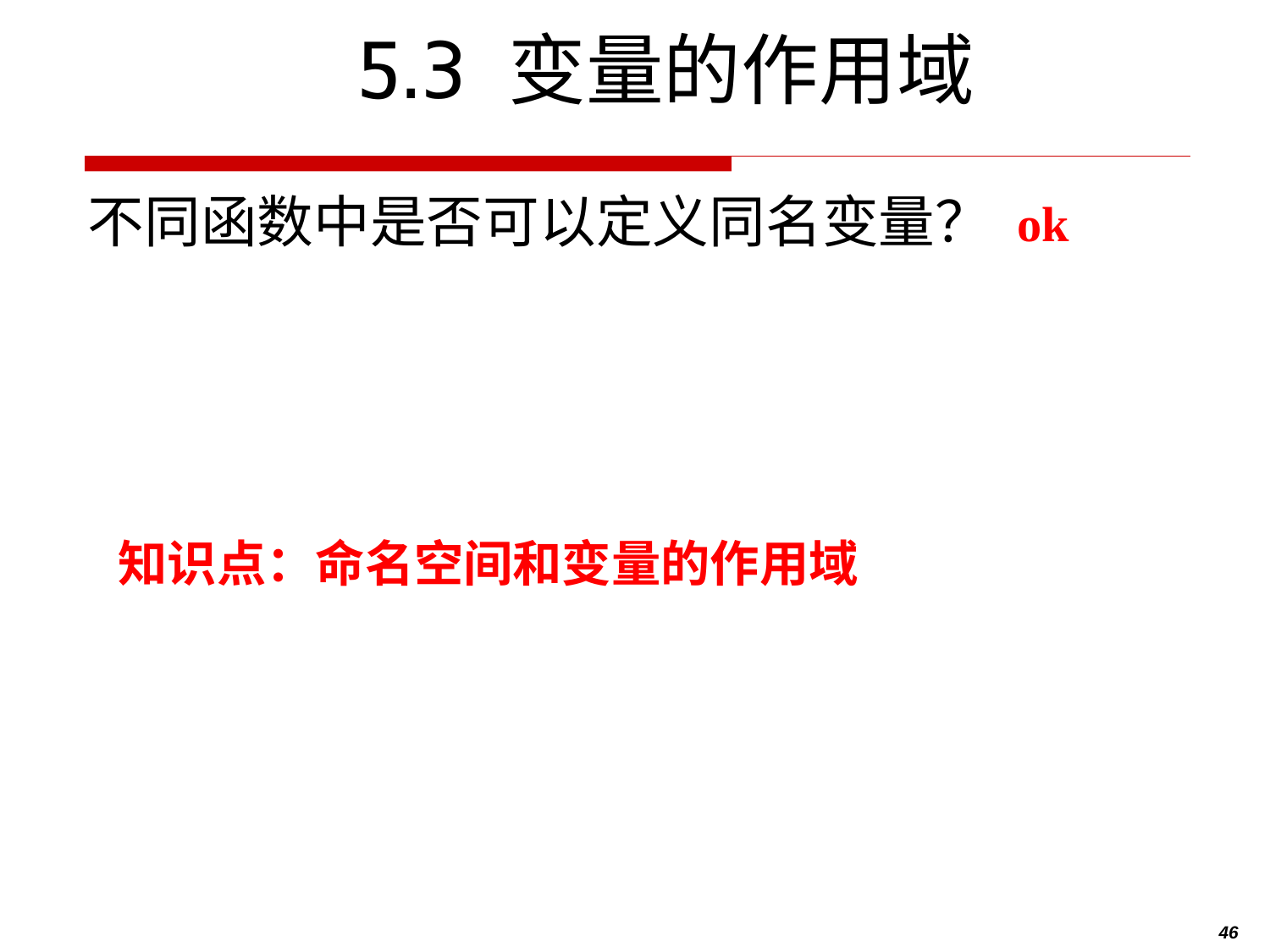

5.3 变量的作用域
不同函数中是否可以定义同名变量？
ok
知识点：命名空间和变量的作用域
46